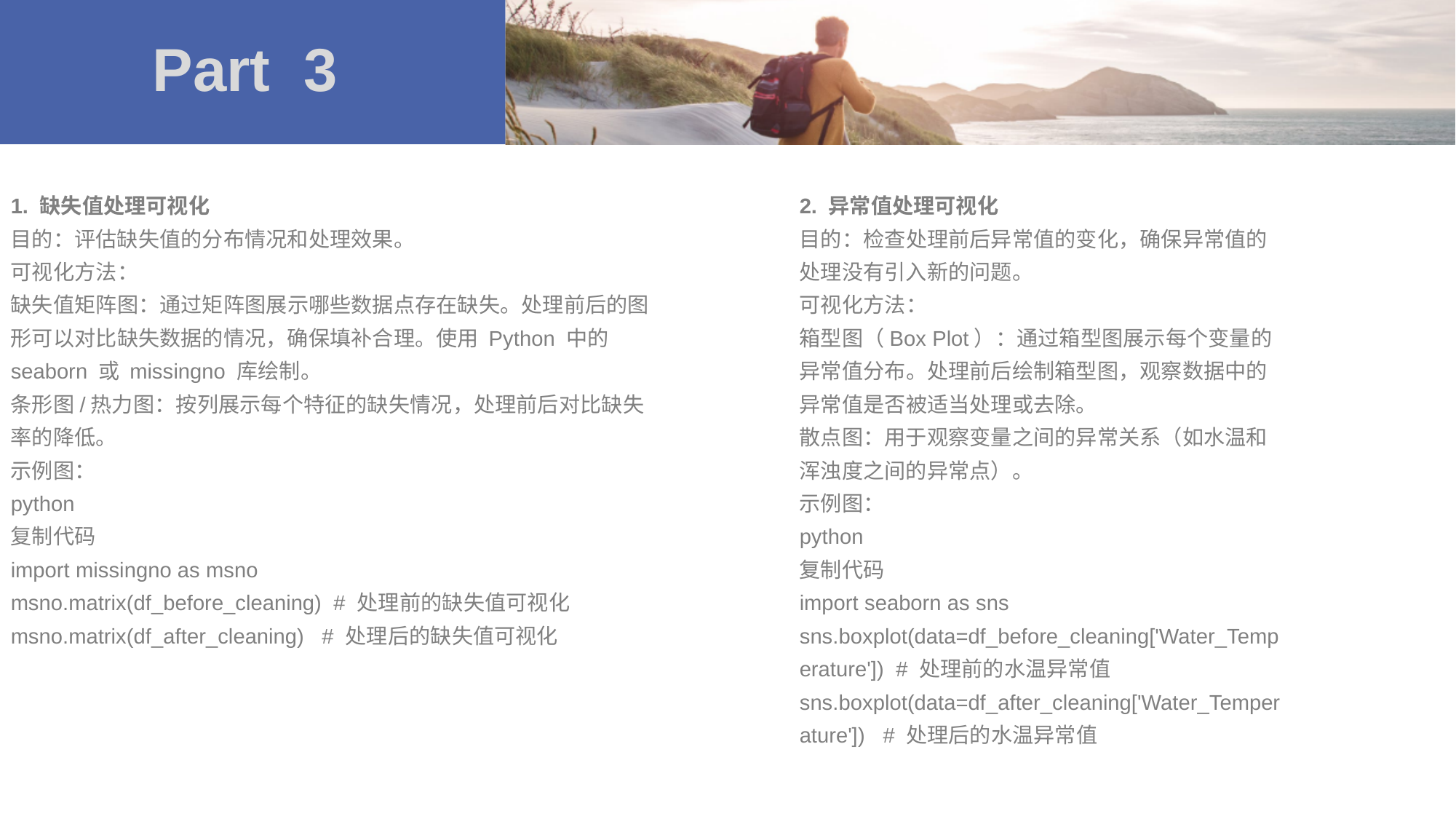

Part  3
1. 缺失值处理可视化
目的：评估缺失值的分布情况和处理效果。
可视化方法：
缺失值矩阵图：通过矩阵图展示哪些数据点存在缺失。处理前后的图形可以对比缺失数据的情况，确保填补合理。使用 Python 中的 seaborn 或 missingno 库绘制。
条形图/热力图：按列展示每个特征的缺失情况，处理前后对比缺失率的降低。
示例图：
python
复制代码
import missingno as msno
msno.matrix(df_before_cleaning)  # 处理前的缺失值可视化
msno.matrix(df_after_cleaning)   # 处理后的缺失值可视化
2. 异常值处理可视化
目的：检查处理前后异常值的变化，确保异常值的处理没有引入新的问题。
可视化方法：
箱型图（Box Plot）：通过箱型图展示每个变量的异常值分布。处理前后绘制箱型图，观察数据中的异常值是否被适当处理或去除。
散点图：用于观察变量之间的异常关系（如水温和浑浊度之间的异常点）。
示例图：
python
复制代码
import seaborn as sns
sns.boxplot(data=df_before_cleaning['Water_Temperature'])  # 处理前的水温异常值
sns.boxplot(data=df_after_cleaning['Water_Temperature'])   # 处理后的水温异常值